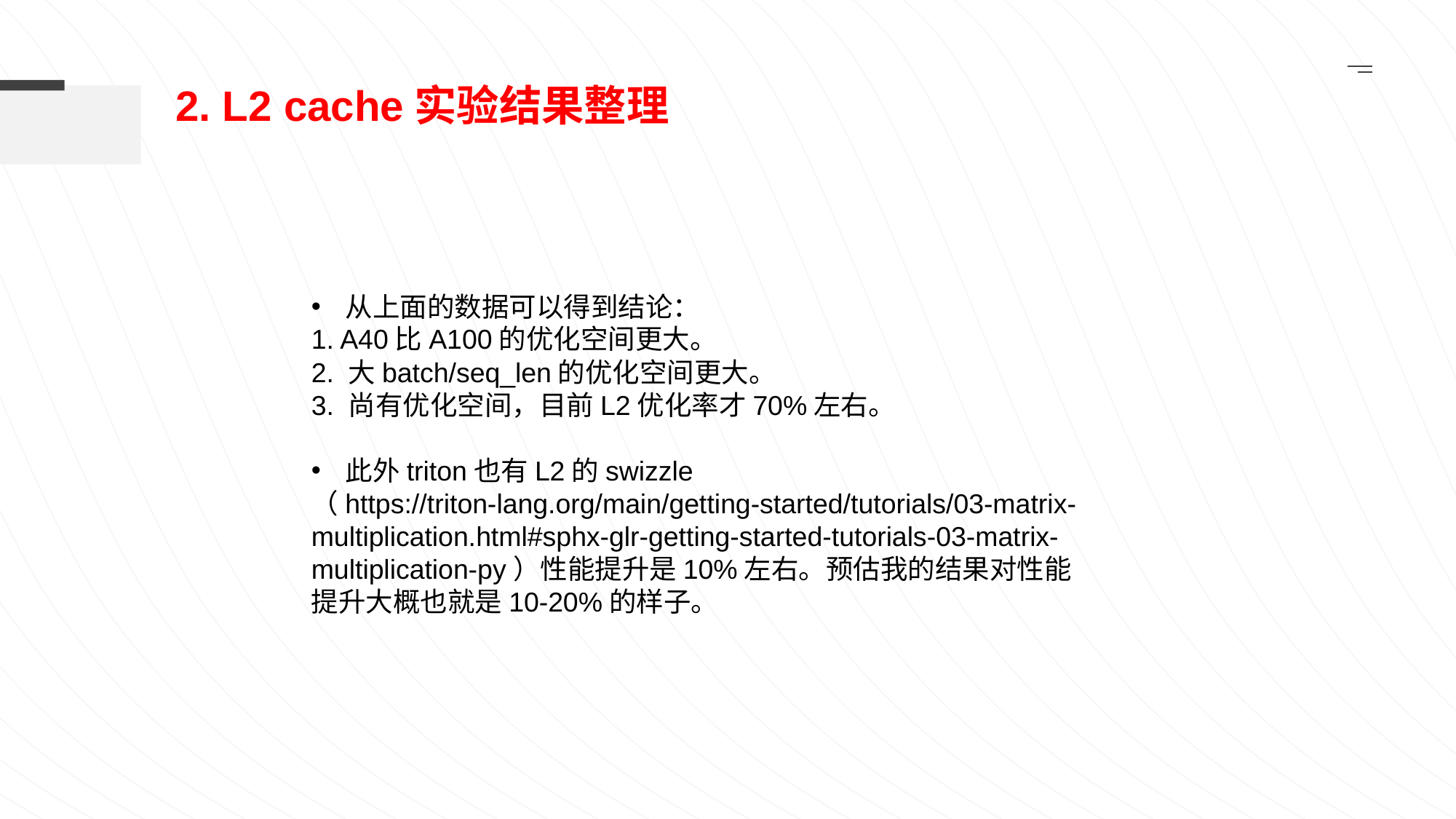

2. L2 cache实验结果整理
从上面的数据可以得到结论：
1. A40比A100的优化空间更大。
2. 大batch/seq_len的优化空间更大。
3. 尚有优化空间，目前L2优化率才70%左右。

此外triton也有L2的swizzle
（https://triton-lang.org/main/getting-started/tutorials/03-matrix-multiplication.html#sphx-glr-getting-started-tutorials-03-matrix-multiplication-py）性能提升是10%左右。预估我的结果对性能提升大概也就是10-20%的样子。